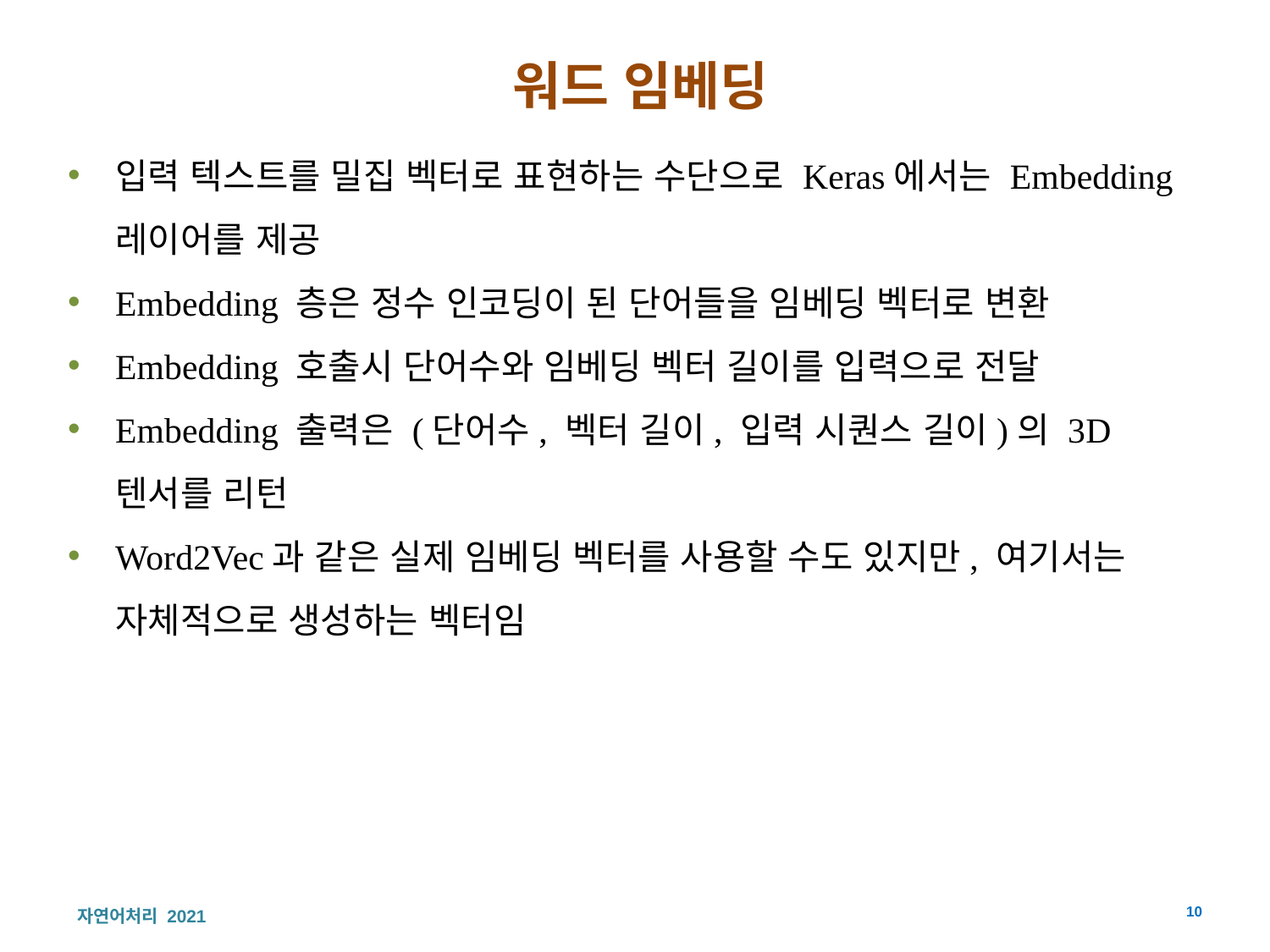

# 워드 임베딩
입력 텍스트를 밀집 벡터로 표현하는 수단으로 Keras에서는 Embedding 레이어를 제공
Embedding 층은 정수 인코딩이 된 단어들을 임베딩 벡터로 변환
Embedding 호출시 단어수와 임베딩 벡터 길이를 입력으로 전달
Embedding 출력은 (단어수, 벡터 길이, 입력 시퀀스 길이)의 3D 텐서를 리턴
Word2Vec과 같은 실제 임베딩 벡터를 사용할 수도 있지만, 여기서는 자체적으로 생성하는 벡터임